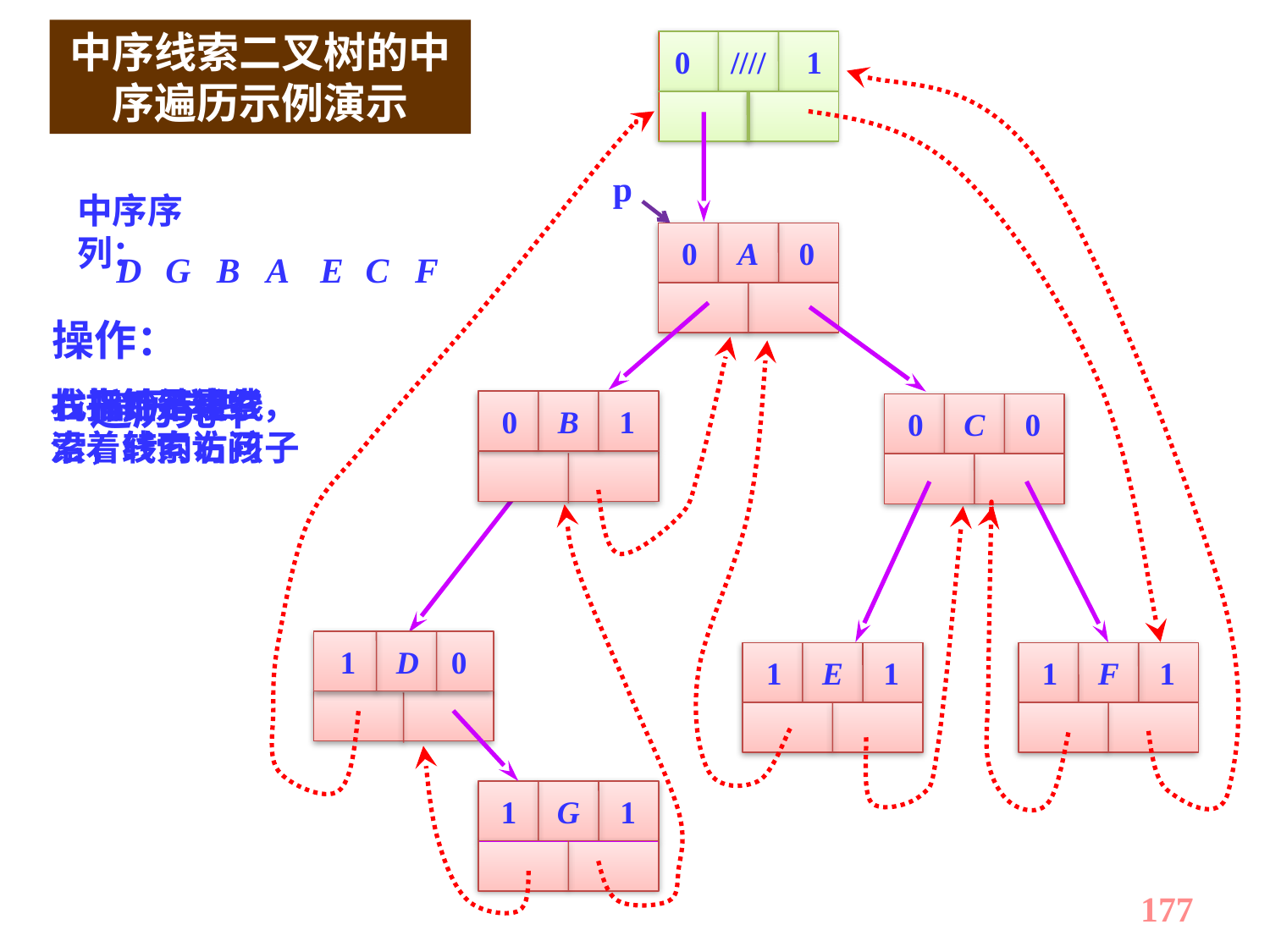

中序线索二叉树的中序遍历示例演示
0     ////     1

p
中序序列：
0     A     0

D
G
B
A
E
C
F

操作：

右指针是线索，沿着线索访问
右指针不是线索，转向右孩子
找开始结点
遍历完毕
0     B     1

0     C     0

1     D    0

1     E     1

1     F     1

1     G     1

177